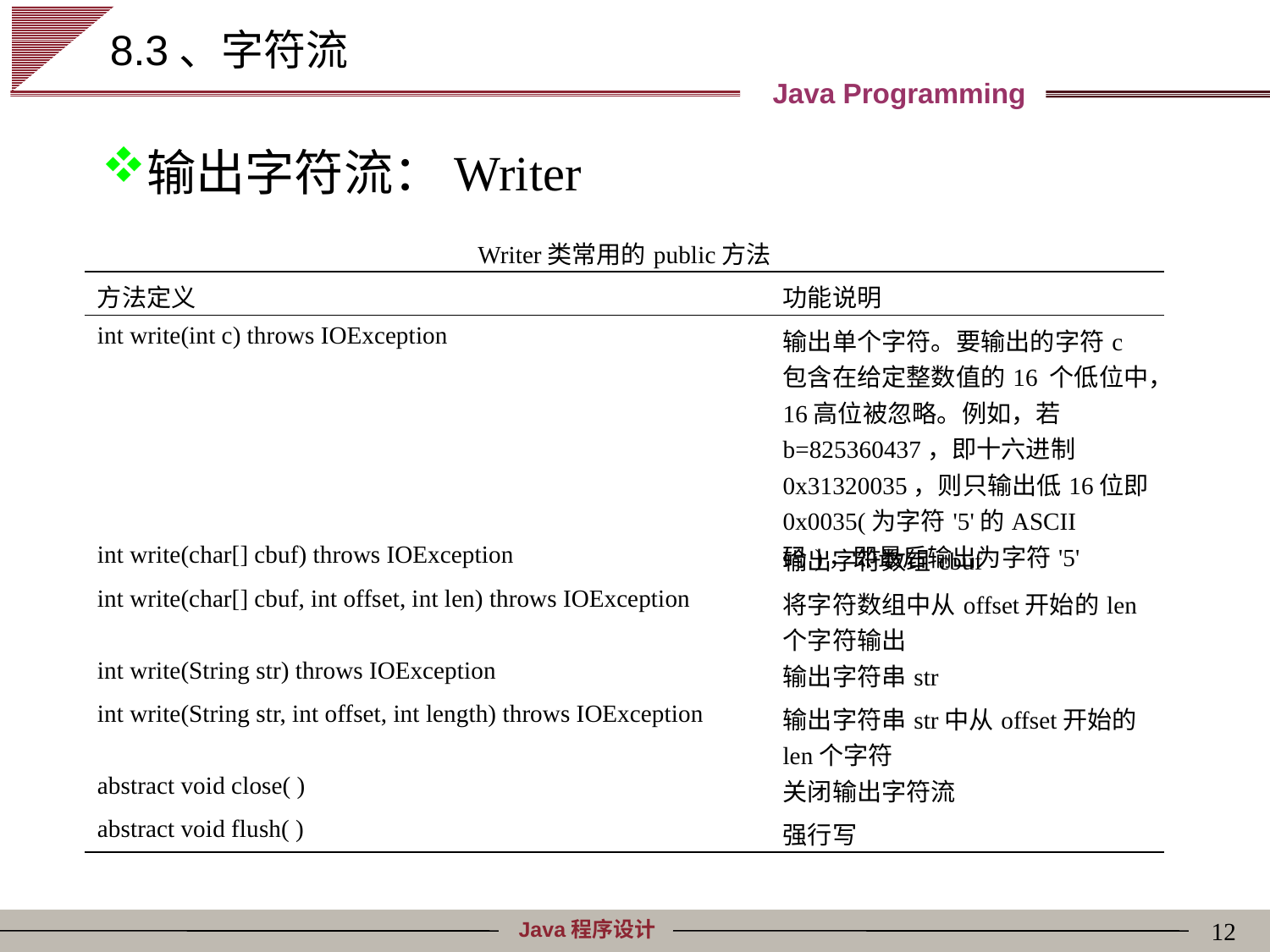

# 8.3、字符流
输出字符流：Writer
| Writer类常用的public方法 |  |
| --- | --- |
| 方法定义 | 功能说明 |
| int write(int c) throws IOException | 输出单个字符。要输出的字符c包含在给定整数值的16 个低位中，16高位被忽略。例如，若b=825360437，即十六进制0x31320035，则只输出低16位即0x0035(为字符'5'的ASCII码)，即最后输出为字符'5' |
| int write(char[] cbuf) throws IOException | 输出字符数组cbuf |
| int write(char[] cbuf, int offset, int len) throws IOException | 将字符数组中从offset开始的len个字符输出 |
| int write(String str) throws IOException | 输出字符串str |
| int write(String str, int offset, int length) throws IOException | 输出字符串str中从offset开始的len个字符 |
| abstract void close( ) | 关闭输出字符流 |
| abstract void flush( ) | 强行写 |